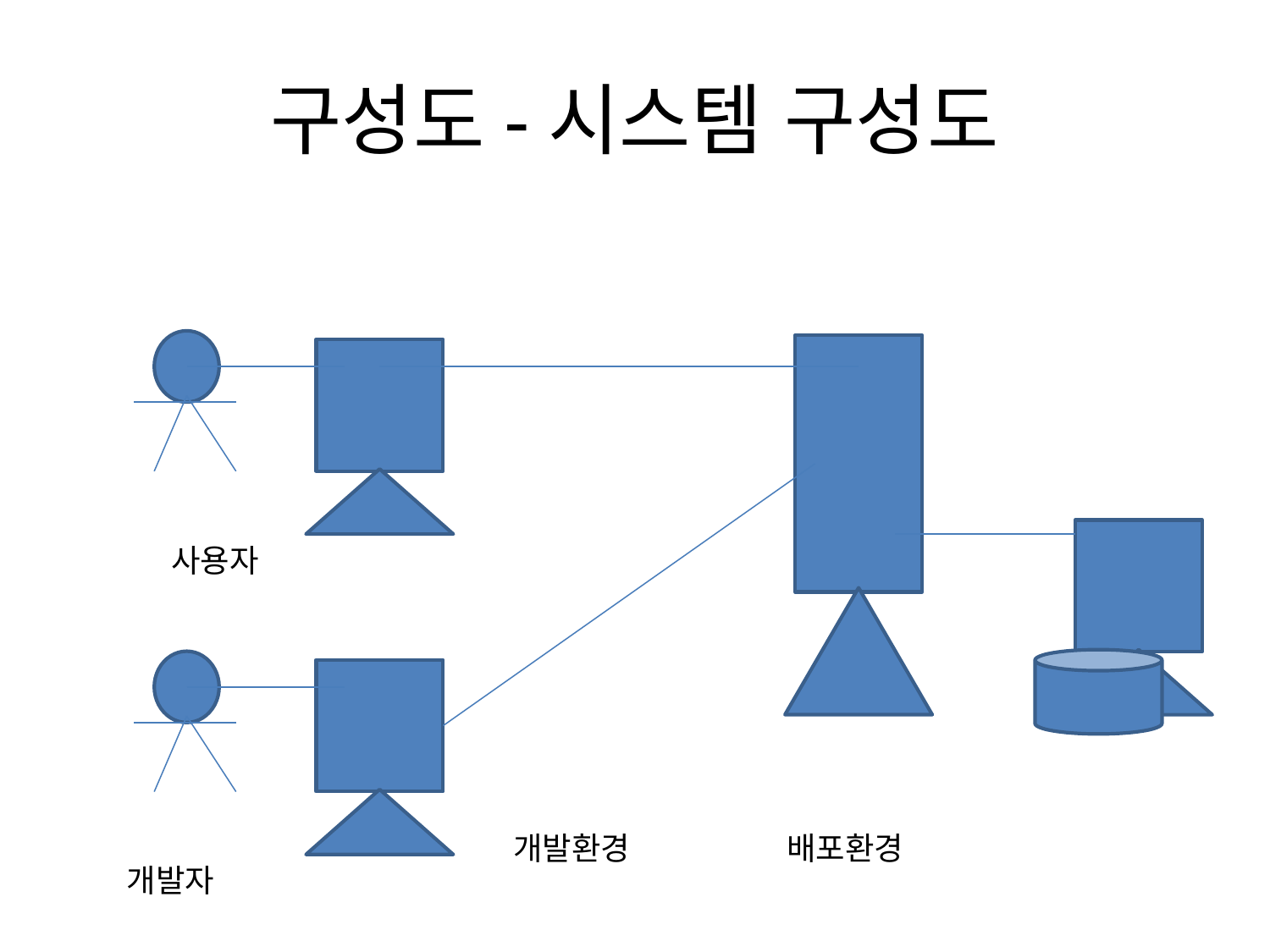

# 구성도-시스템 구성도

사용자

개발환경
배포환경
개발자